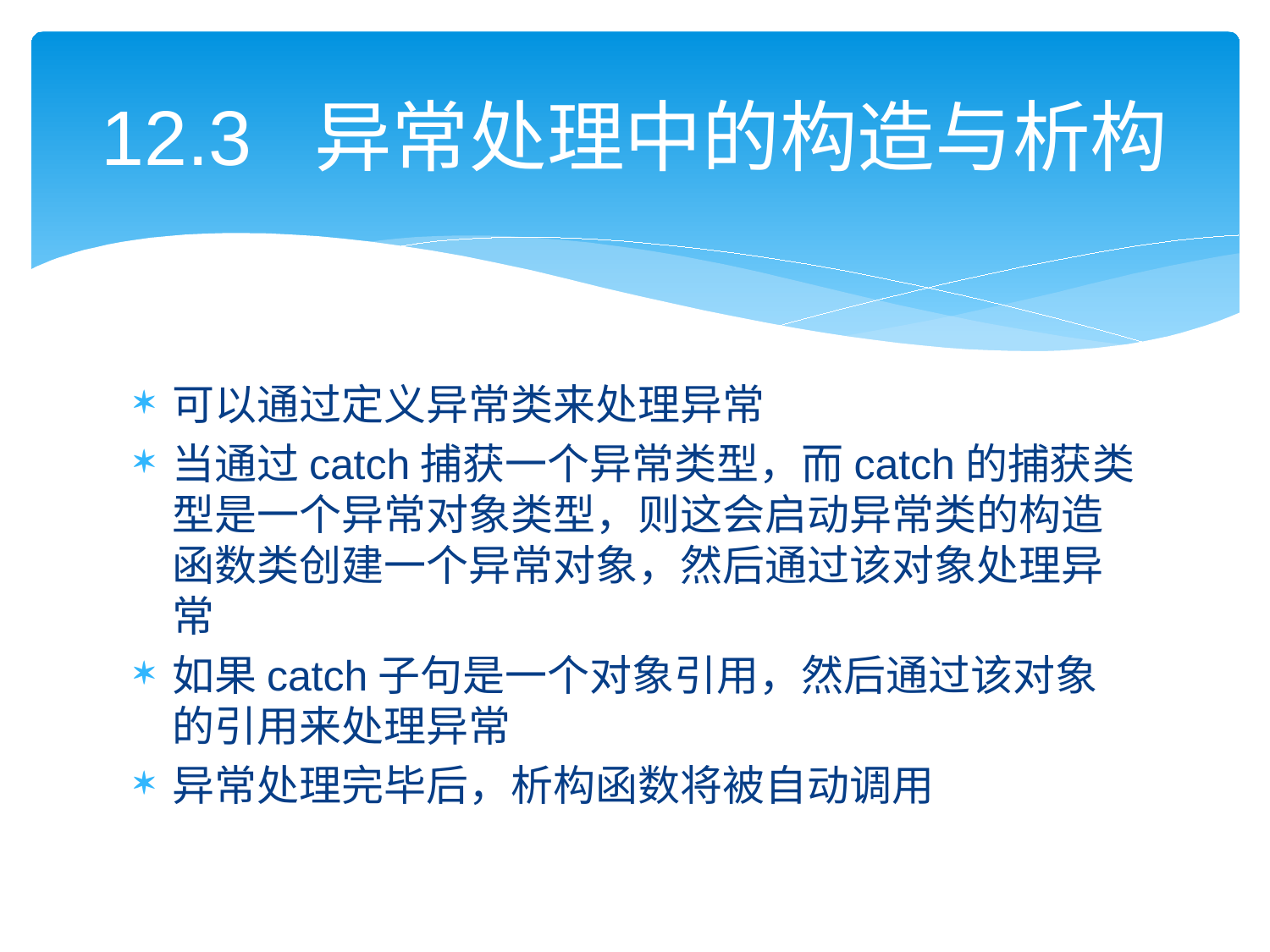

# 12.3  异常处理中的构造与析构
可以通过定义异常类来处理异常
当通过catch捕获一个异常类型，而catch的捕获类型是一个异常对象类型，则这会启动异常类的构造函数类创建一个异常对象，然后通过该对象处理异常
如果catch子句是一个对象引用，然后通过该对象的引用来处理异常
异常处理完毕后，析构函数将被自动调用